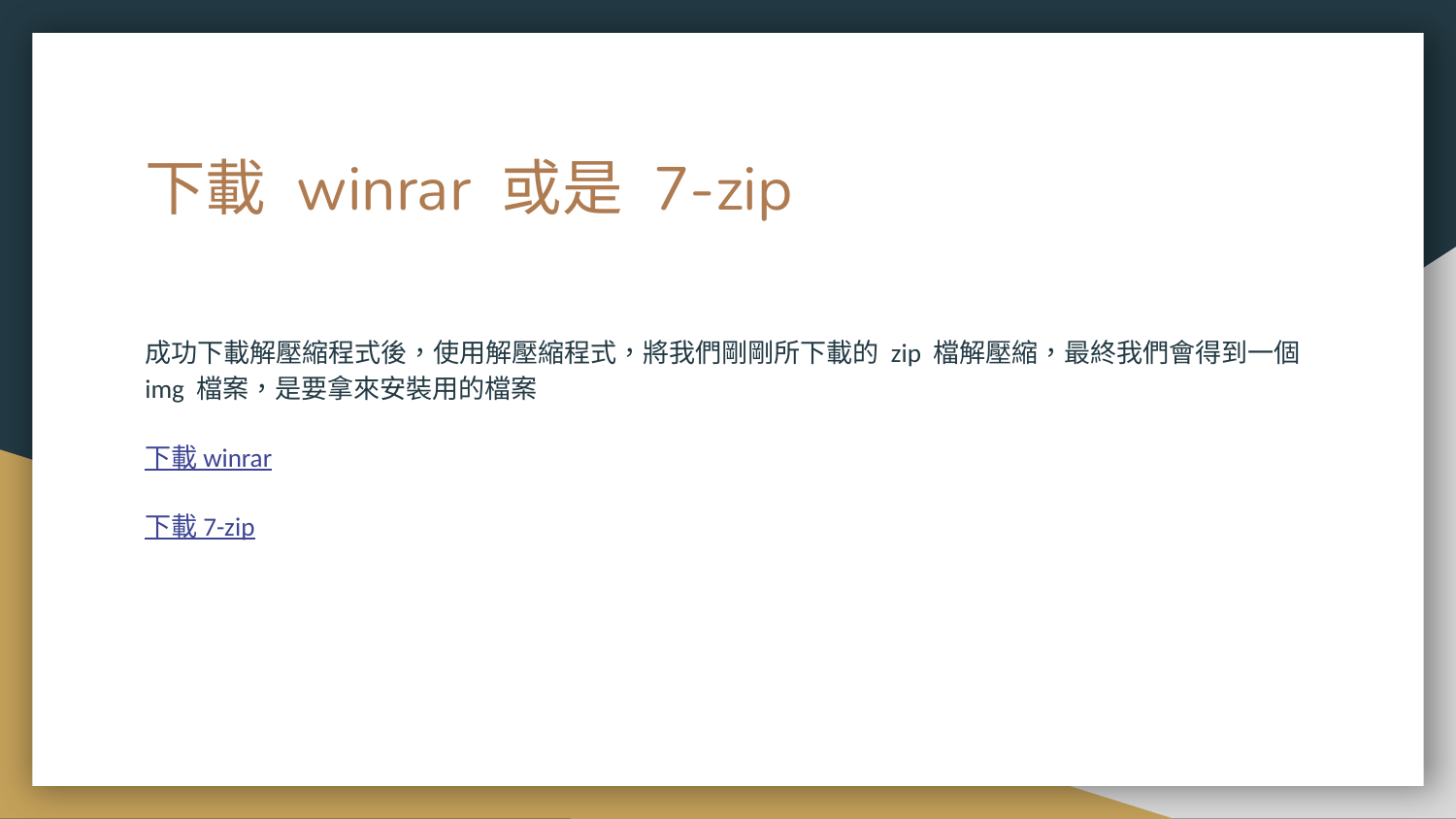

# 下載 winrar 或是 7-zip
成功下載解壓縮程式後，使用解壓縮程式，將我們剛剛所下載的 zip 檔解壓縮，最終我們會得到一個 img 檔案，是要拿來安裝用的檔案
下載 winrar
下載 7-zip